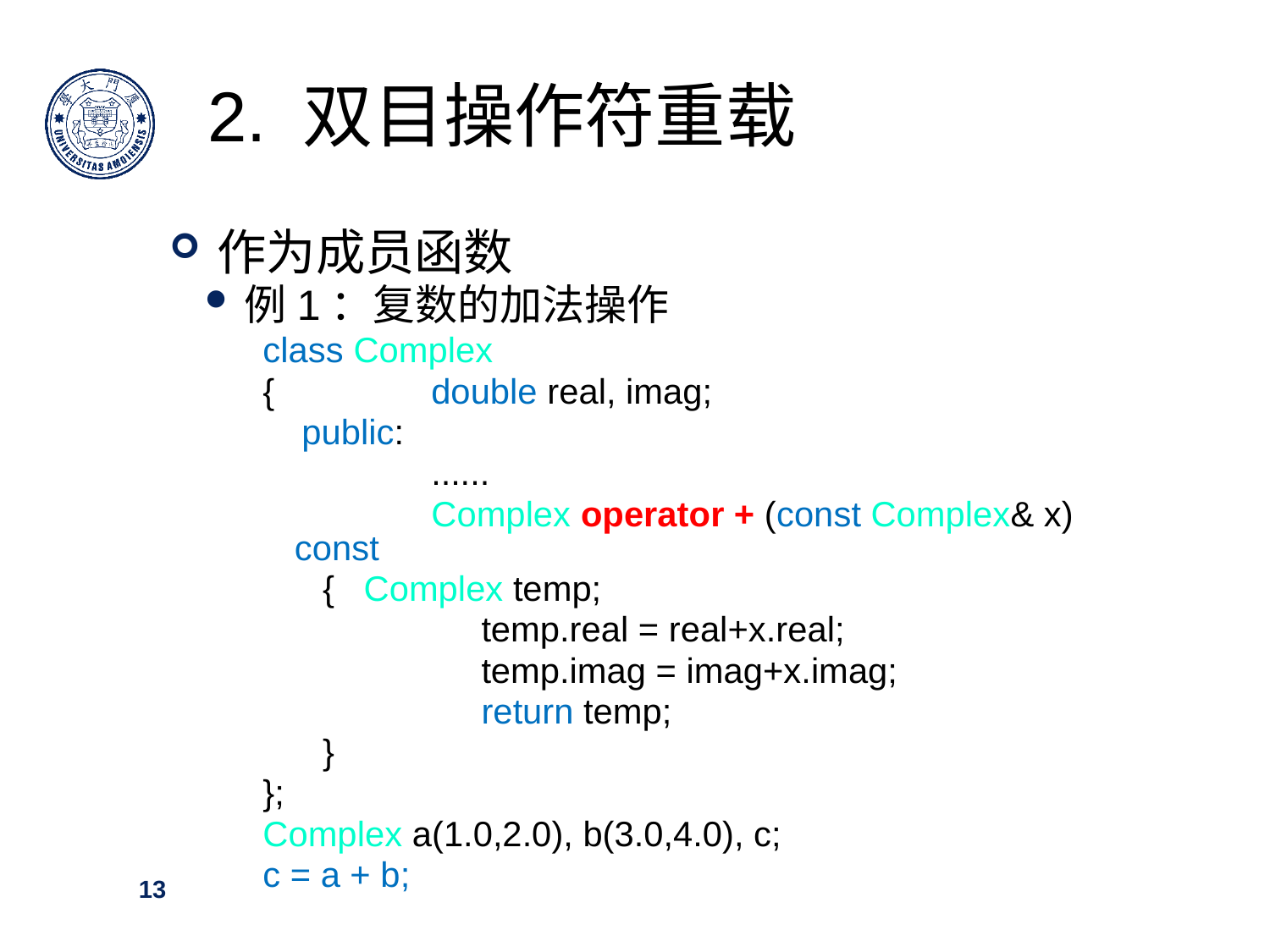

2. 双目操作符重载
作为成员函数
例1：复数的加法操作
class Complex
{		 double real, imag;
    public:
		 ......
		 Complex operator + (const Complex& x) const
 {   Complex temp;
		 temp.real = real+x.real;
		 temp.imag = imag+x.imag;
		 return temp;
 }
};
Complex a(1.0,2.0), b(3.0,4.0), c;
c = a + b;
13